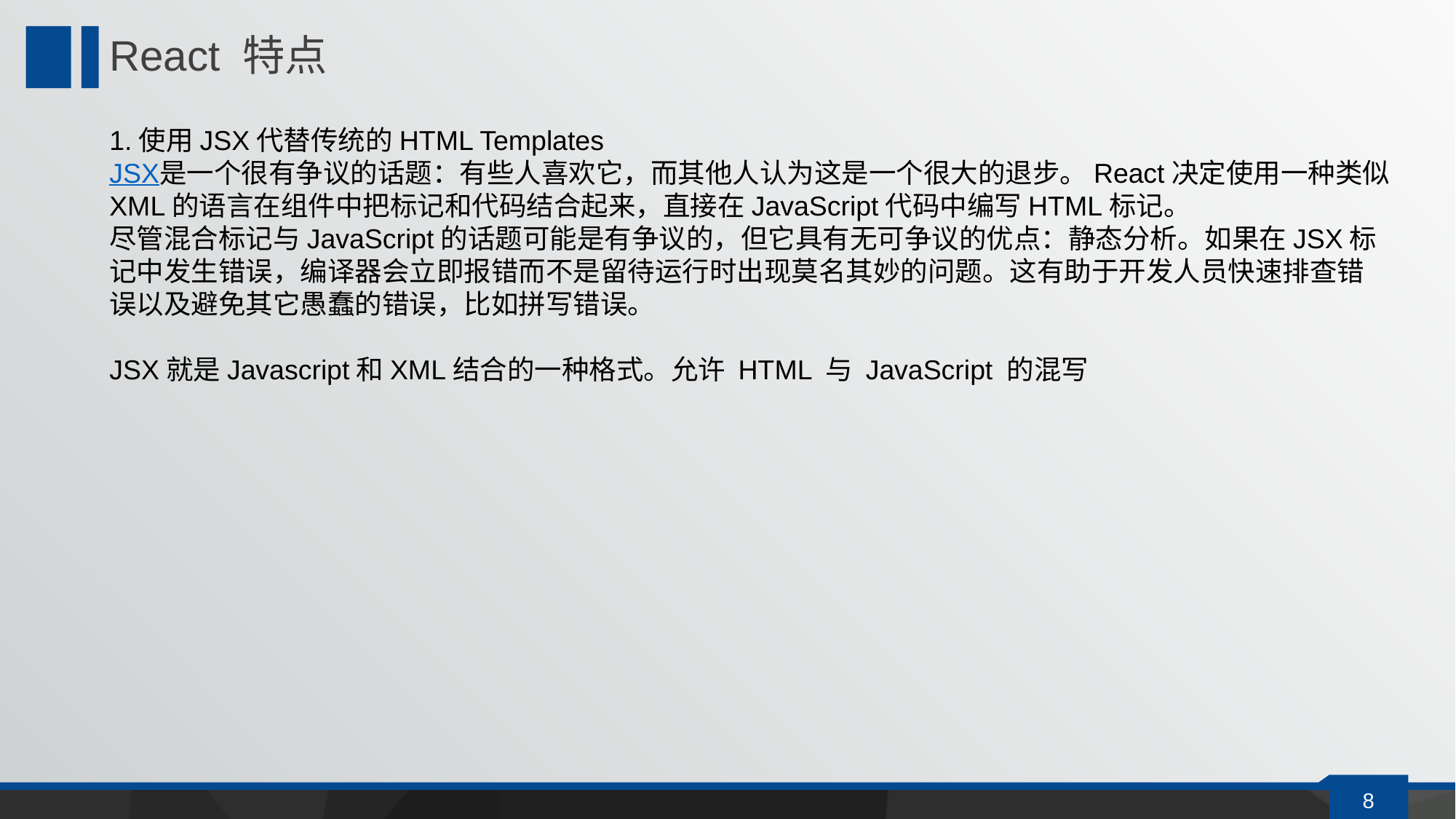

延迟符
# React 特点
1.使用JSX代替传统的HTML Templates
JSX是一个很有争议的话题：有些人喜欢它，而其他人认为这是一个很大的退步。React决定使用一种类似XML的语言在组件中把标记和代码结合起来，直接在JavaScript代码中编写HTML标记。
尽管混合标记与JavaScript的话题可能是有争议的，但它具有无可争议的优点：静态分析。如果在JSX标记中发生错误，编译器会立即报错而不是留待运行时出现莫名其妙的问题。这有助于开发人员快速排查错误以及避免其它愚蠢的错误，比如拼写错误。
JSX就是Javascript和XML结合的一种格式。允许 HTML 与 JavaScript 的混写